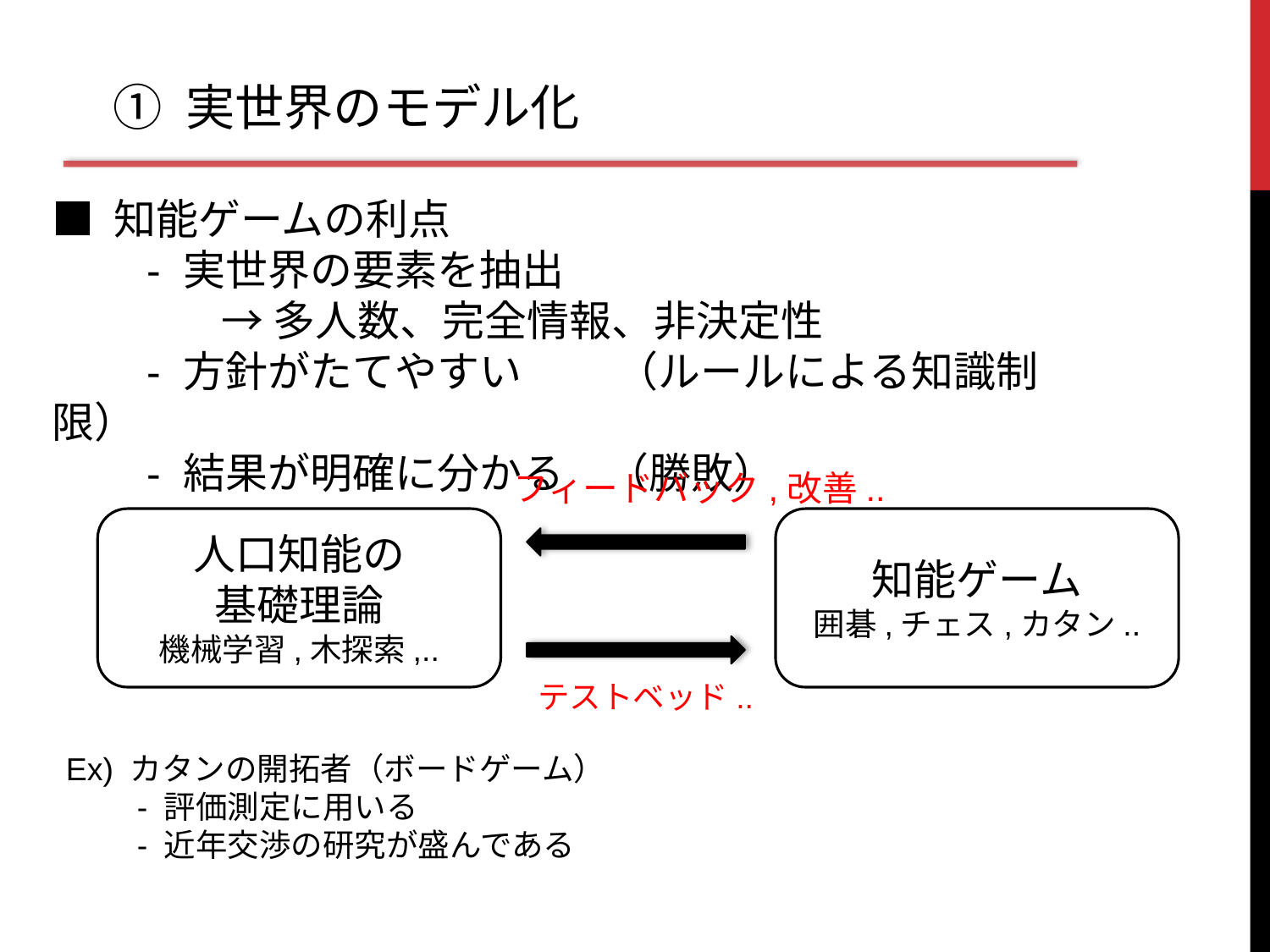

① 実世界のモデル化

■ 知能ゲームの利点
　　- 実世界の要素を抽出
　　　　→ 多人数、完全情報、非決定性
　　- 方針がたてやすい　　 （ルールによる知識制限）
　　- 結果が明確に分かる　（勝敗）

フィードバック,改善..
人口知能の
基礎理論
機械学習,木探索,..
知能ゲーム
囲碁,チェス,カタン..

テストベッド..
Ex) カタンの開拓者（ボードゲーム）
　　- 評価測定に用いる
　　- 近年交渉の研究が盛んである